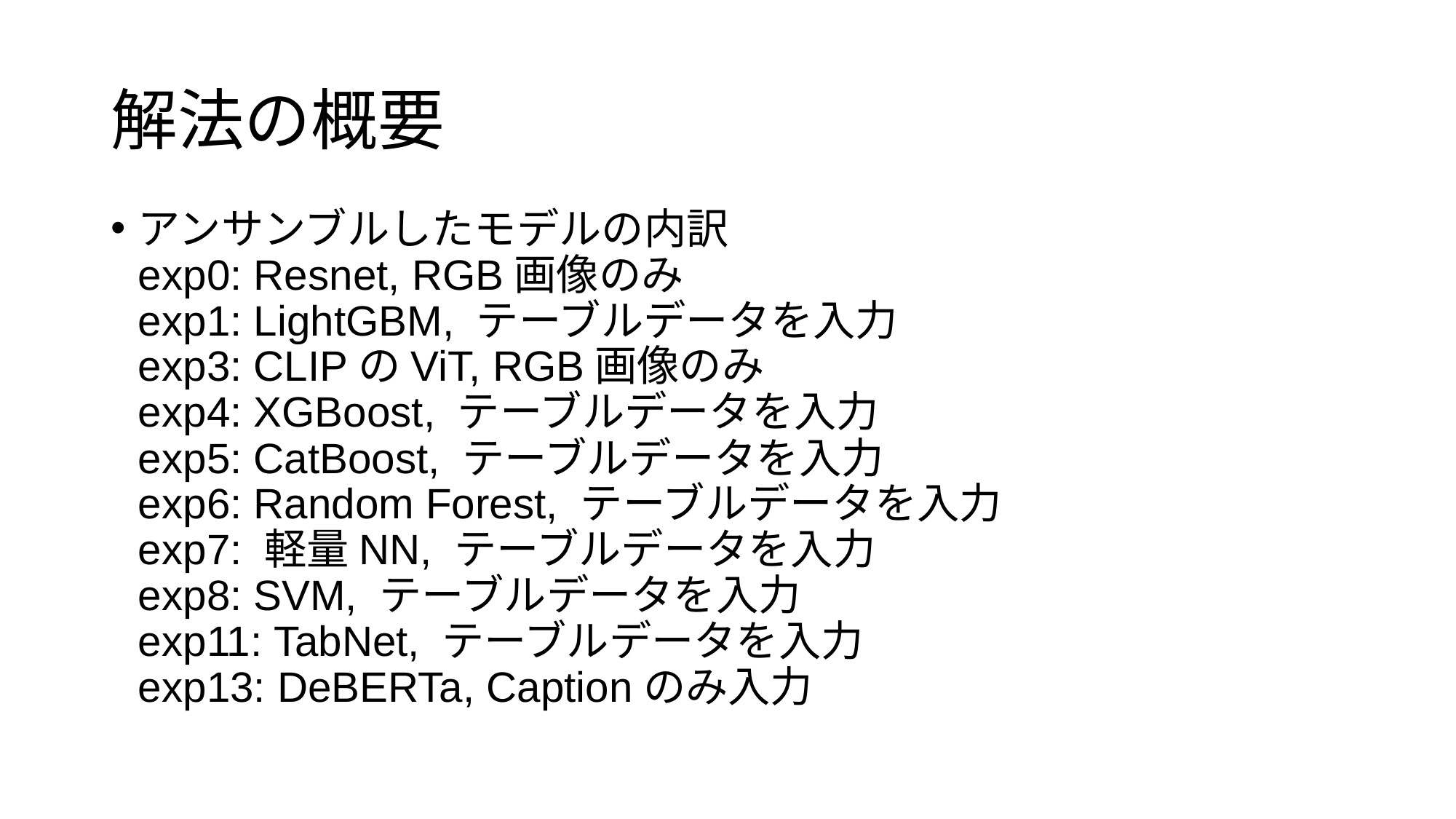

# 解法の概要
アンサンブルしたモデルの内訳
exp0: Resnet, RGB画像のみ
exp1: LightGBM, テーブルデータを入力
exp3: CLIPのViT, RGB画像のみ
exp4: XGBoost, テーブルデータを入力
exp5: CatBoost, テーブルデータを入力
exp6: Random Forest, テーブルデータを入力
exp7: 軽量NN, テーブルデータを入力
exp8: SVM, テーブルデータを入力
exp11: TabNet, テーブルデータを入力
exp13: DeBERTa, Captionのみ入力